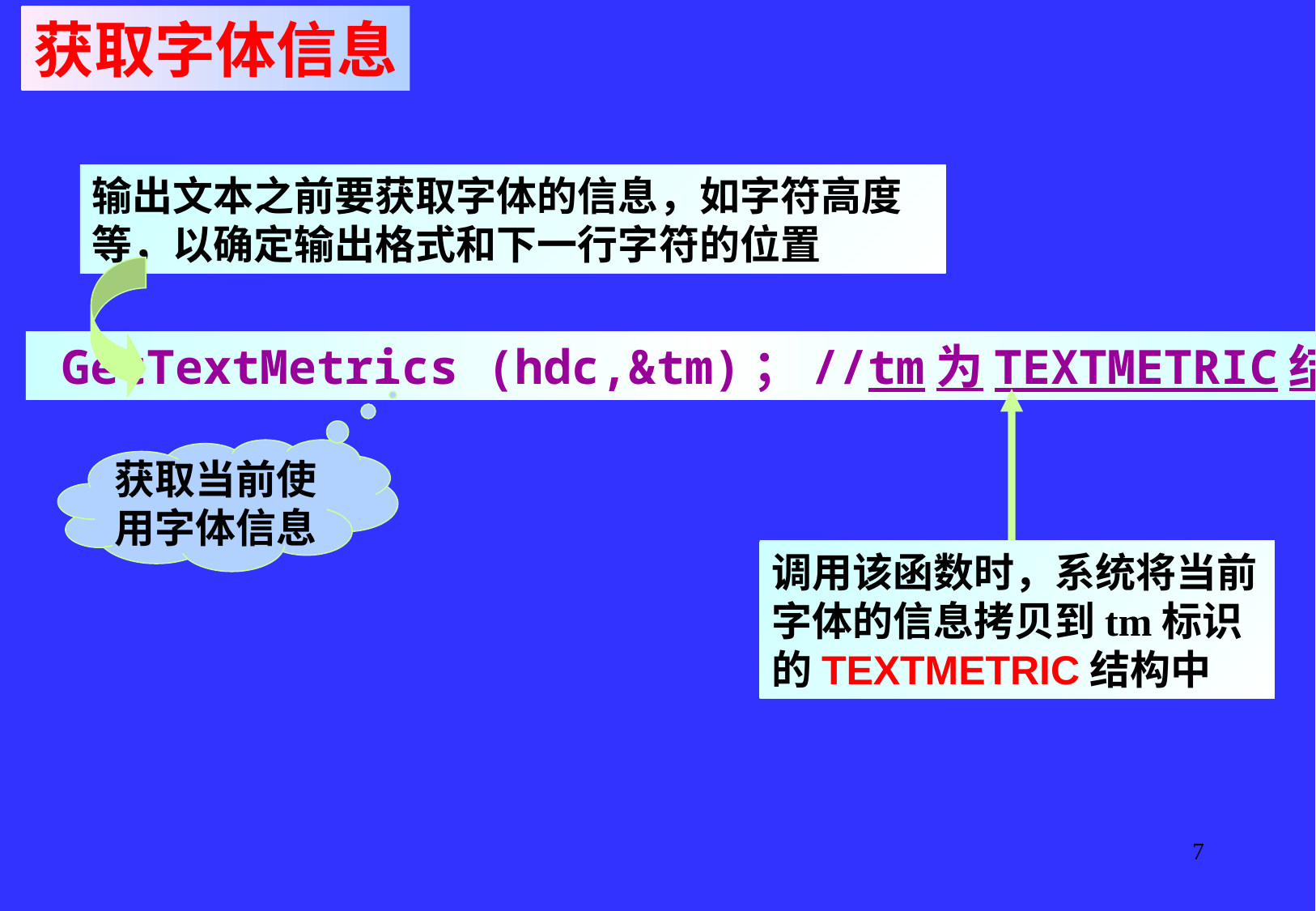

获取字体信息
输出文本之前要获取字体的信息，如字符高度等，以确定输出格式和下一行字符的位置

 GetTextMetrics (hdc,&tm)；//tm为TEXTMETRIC结构

获取当前使
用字体信息
调用该函数时，系统将当前字体的信息拷贝到tm标识的TEXTMETRIC结构中
7